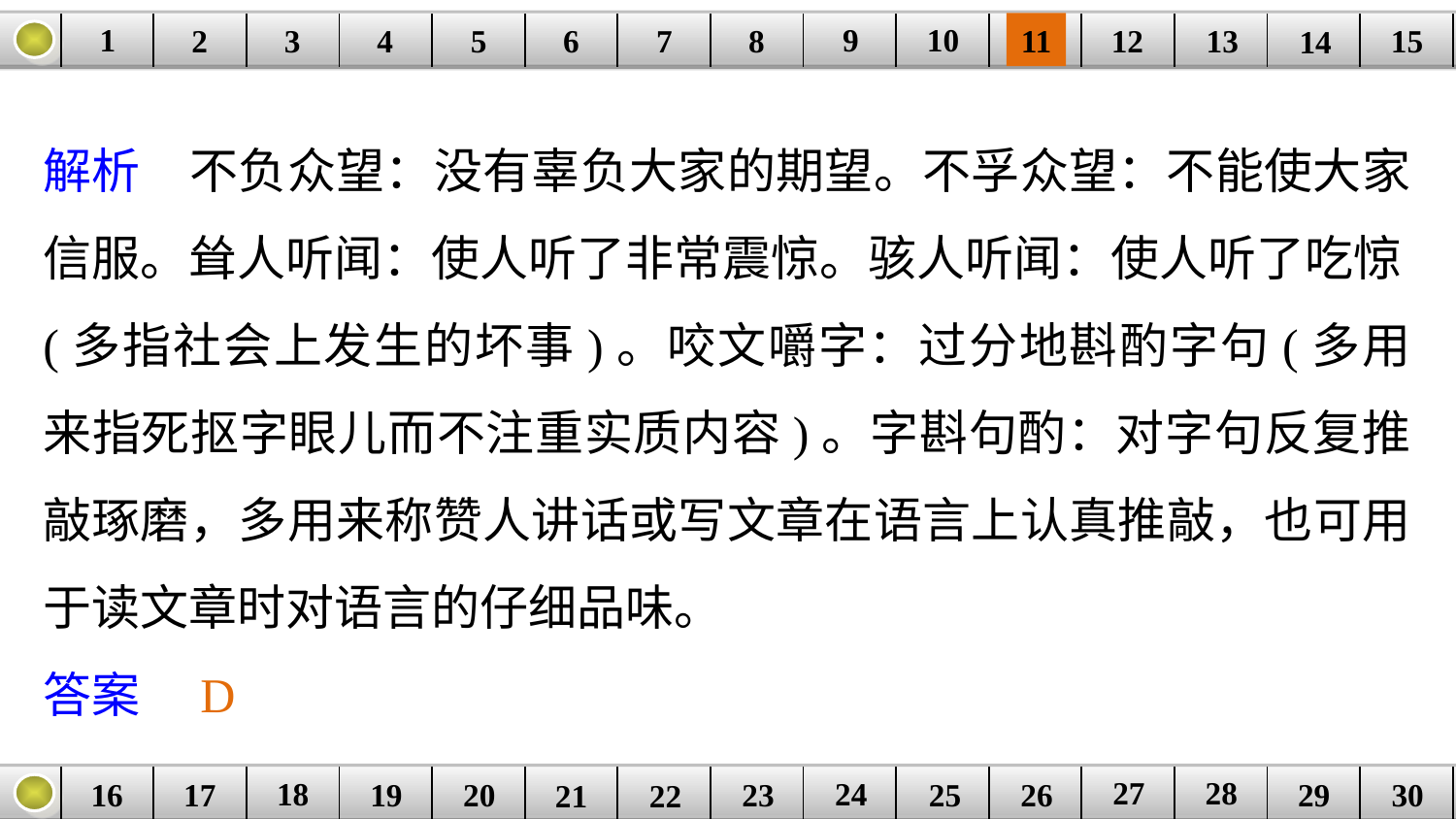

9
10
1
3
4
5
6
8
11
2
12
15
|  |  |  |  |  |  |  |  |  |  |  |  |  |  |  |
| --- | --- | --- | --- | --- | --- | --- | --- | --- | --- | --- | --- | --- | --- | --- |
7
13
14

解析　不负众望：没有辜负大家的期望。不孚众望：不能使大家信服。耸人听闻：使人听了非常震惊。骇人听闻：使人听了吃惊(多指社会上发生的坏事)。咬文嚼字：过分地斟酌字句(多用来指死抠字眼儿而不注重实质内容)。字斟句酌：对字句反复推敲琢磨，多用来称赞人讲话或写文章在语言上认真推敲，也可用于读文章时对语言的仔细品味。
答案　D

27
28
18
24
16
25
26
30
|  |  |  |  |  |  |  |  |  |  |  |  |  |  |  |
| --- | --- | --- | --- | --- | --- | --- | --- | --- | --- | --- | --- | --- | --- | --- |
23
17
19
20
29
21
22